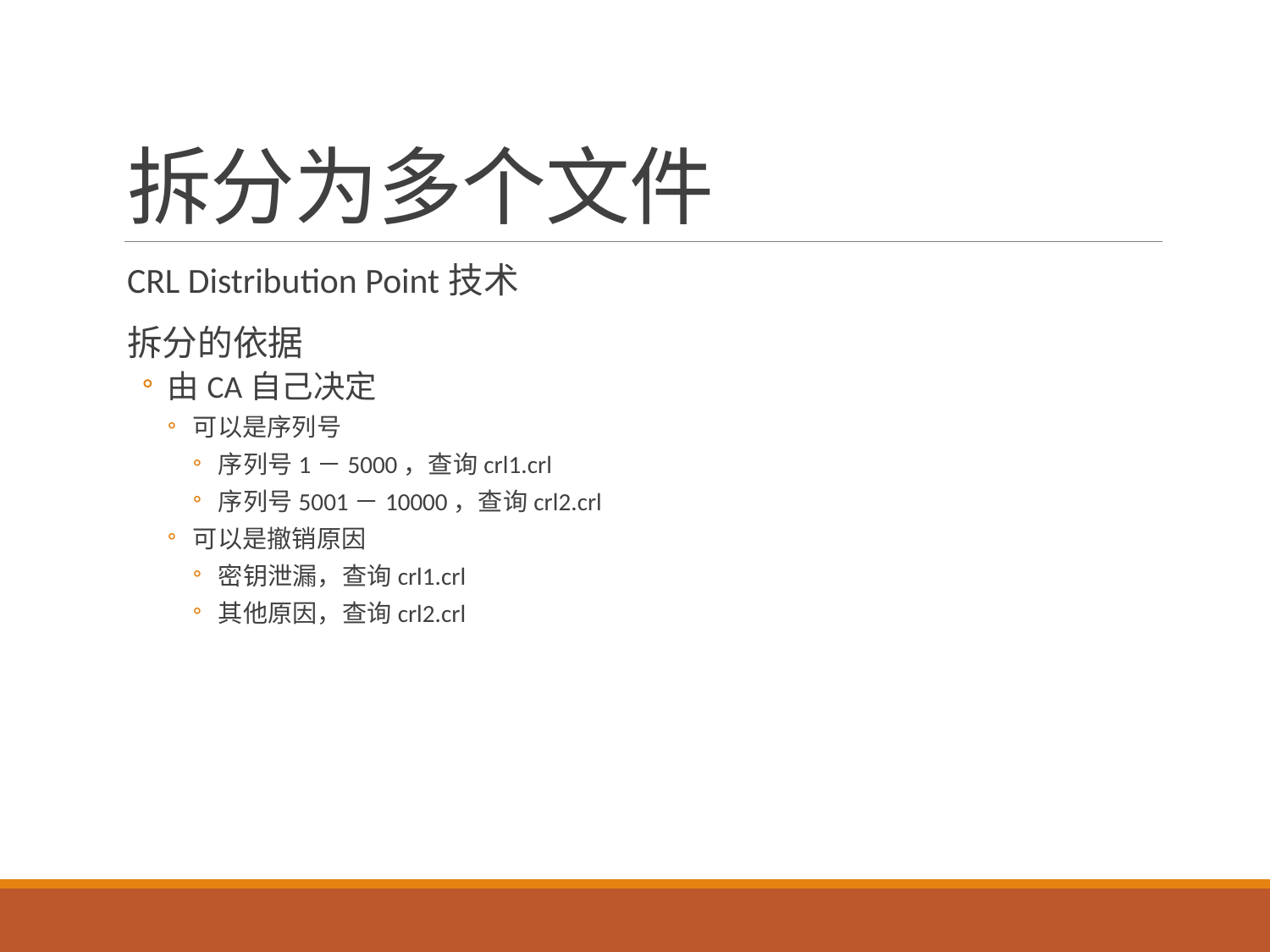

# 拆分为多个文件
CRL Distribution Point技术
拆分的依据
由CA自己决定
可以是序列号
序列号1－5000，查询crl1.crl
序列号5001－10000，查询crl2.crl
可以是撤销原因
密钥泄漏，查询crl1.crl
其他原因，查询crl2.crl
25